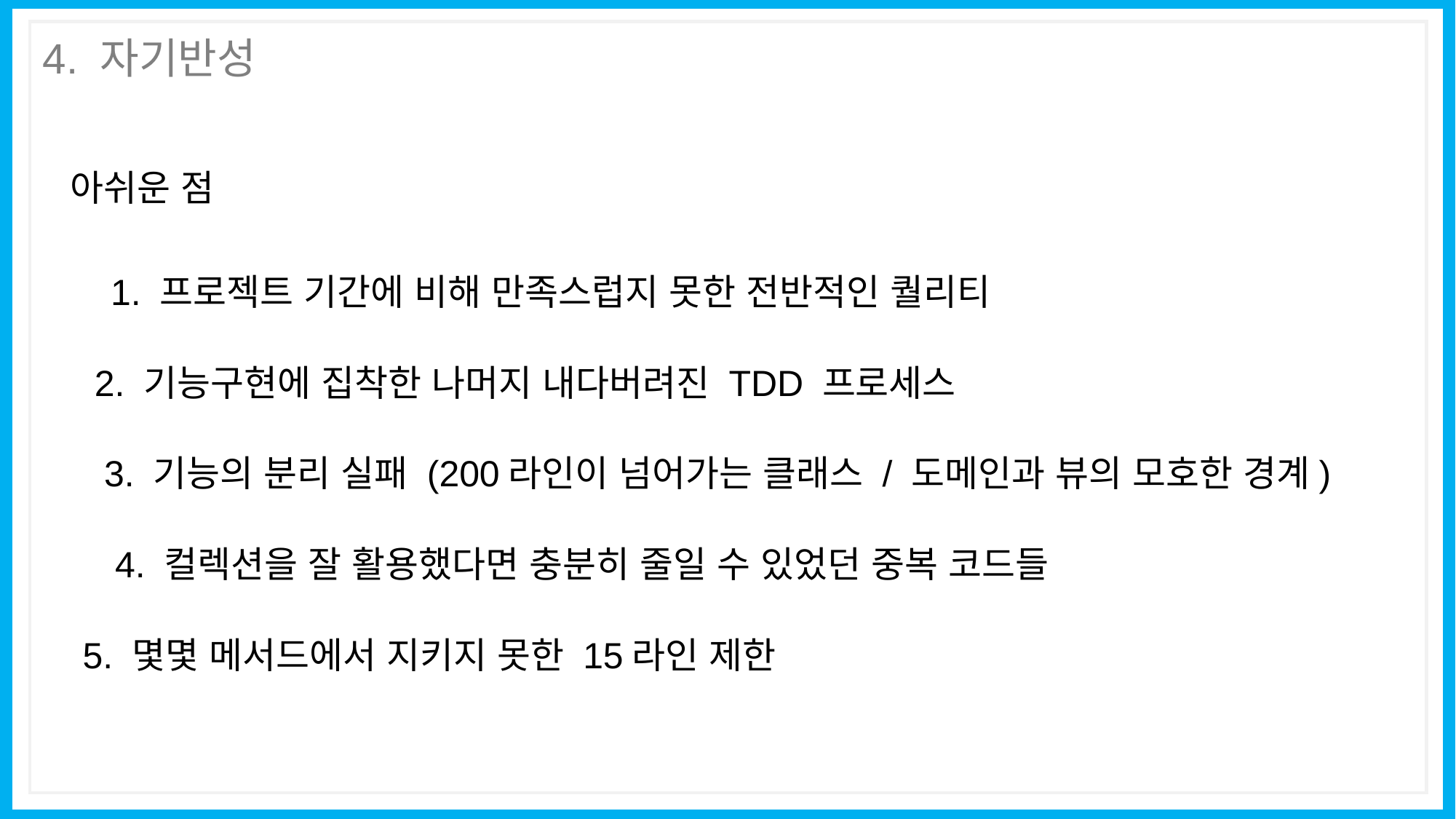

4. 자기반성
아쉬운 점
1. 프로젝트 기간에 비해 만족스럽지 못한 전반적인 퀄리티
2. 기능구현에 집착한 나머지 내다버려진 TDD 프로세스
3. 기능의 분리 실패 (200라인이 넘어가는 클래스 / 도메인과 뷰의 모호한 경계)
4. 컬렉션을 잘 활용했다면 충분히 줄일 수 있었던 중복 코드들
5. 몇몇 메서드에서 지키지 못한 15라인 제한